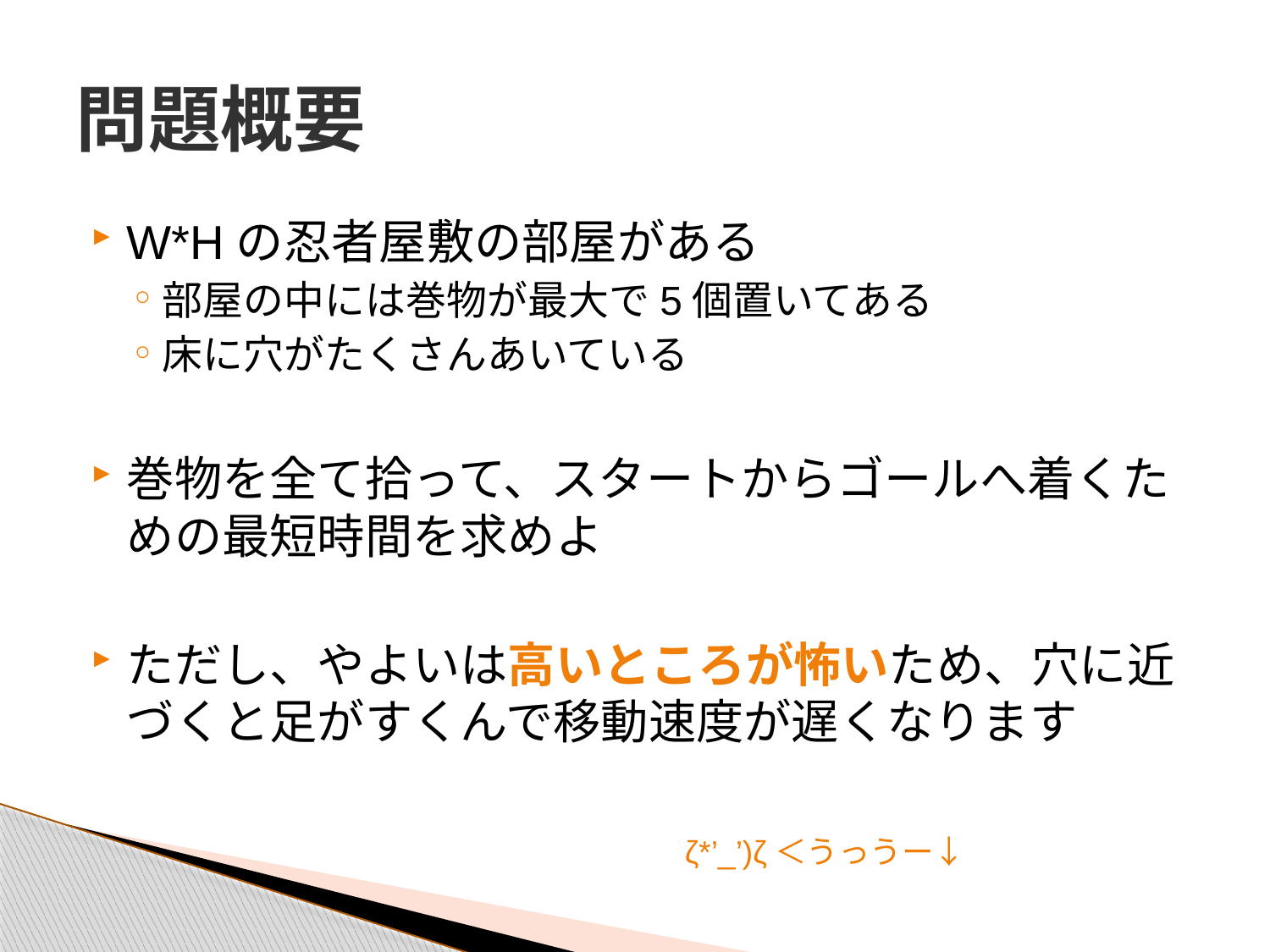

# 問題概要
W*Hの忍者屋敷の部屋がある
部屋の中には巻物が最大で5個置いてある
床に穴がたくさんあいている

巻物を全て拾って、スタートからゴールへ着くための最短時間を求めよ

ただし、やよいは高いところが怖いため、穴に近づくと足がすくんで移動速度が遅くなります
ζ*’_’)ζ＜うっうー↓